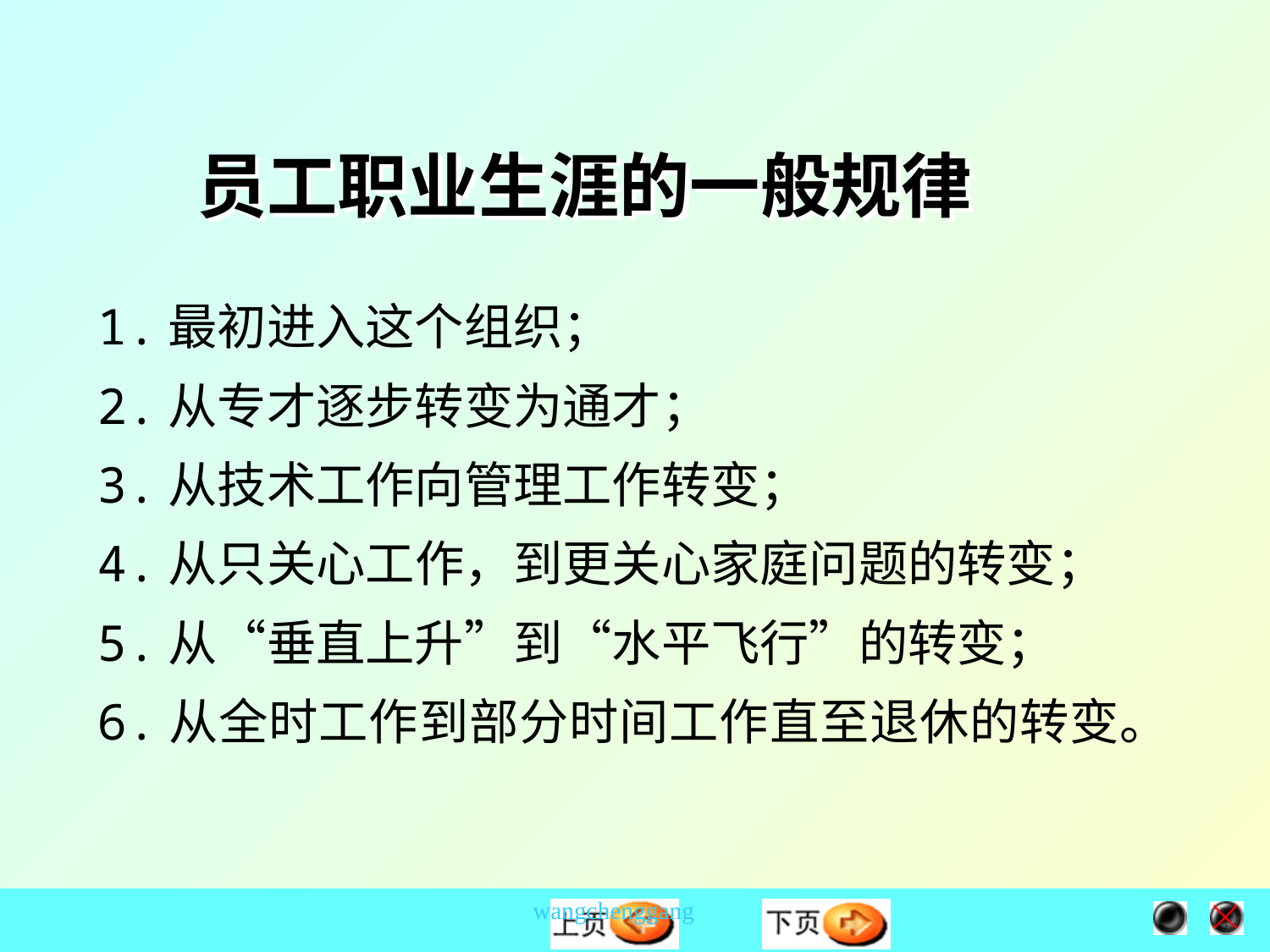

员工职业生涯的一般规律

1.最初进入这个组织；
2.从专才逐步转变为通才；
3.从技术工作向管理工作转变；
4.从只关心工作，到更关心家庭问题的转变；
5.从“垂直上升”到“水平飞行”的转变；
6.从全时工作到部分时间工作直至退休的转变。
wangchenggang